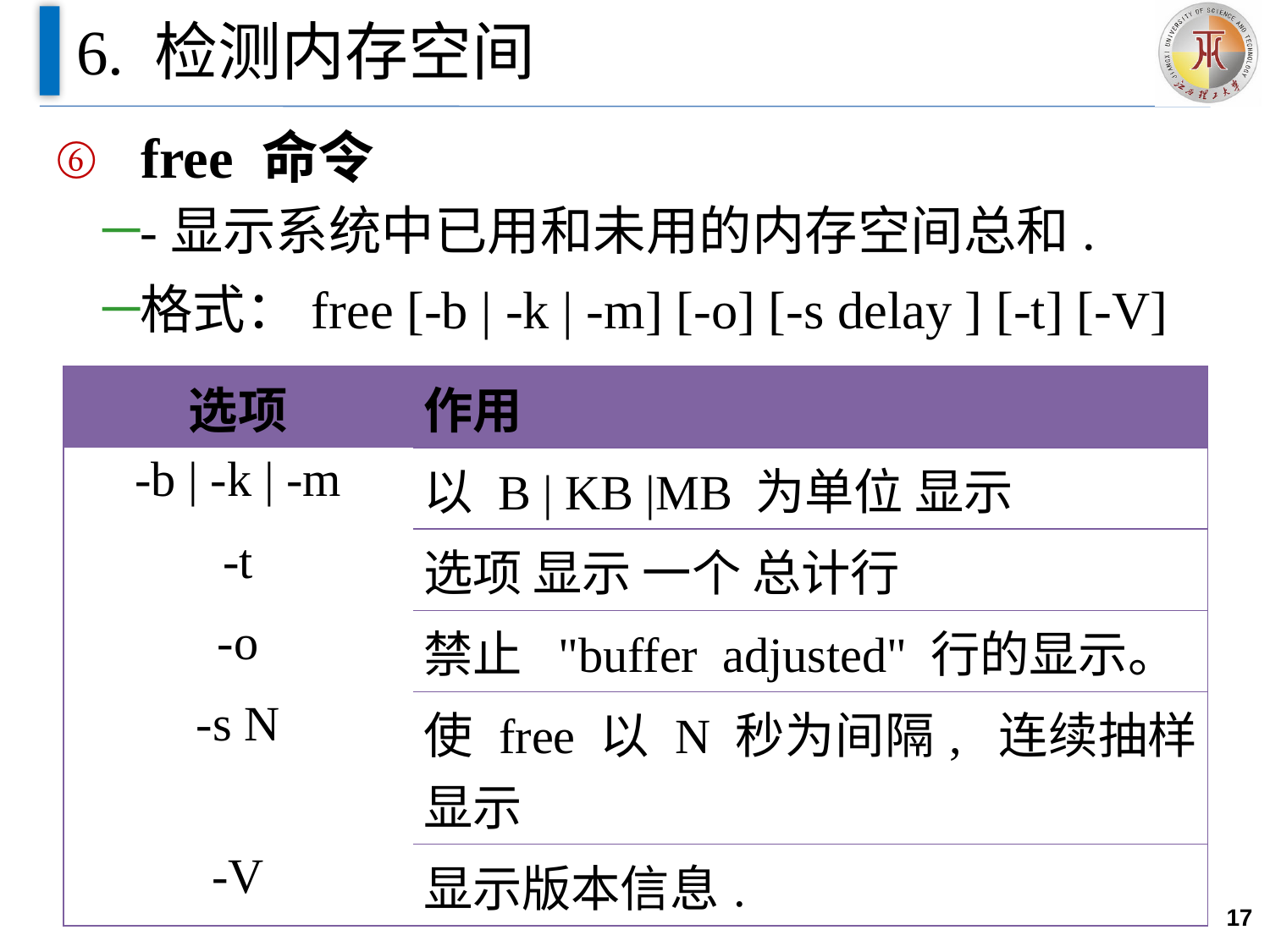

# 6. 检测内存空间
 free 命令
-显示系统中已用和未用的内存空间总和.
格式：free [-b | -k | -m] [-o] [-s delay ] [-t] [-V]

| 选项 | 作用 |
| --- | --- |
| -b | -k | -m | 以 B | KB |MB 为单位 显示 |
| -t | 选项 显示 一个 总计行 |
| -o | 禁止 "buffer adjusted" 行的显示。 |
| -s N | 使 free 以 N 秒为间隔, 连续抽样显示 |
| -V | 显示版本信息. |
17